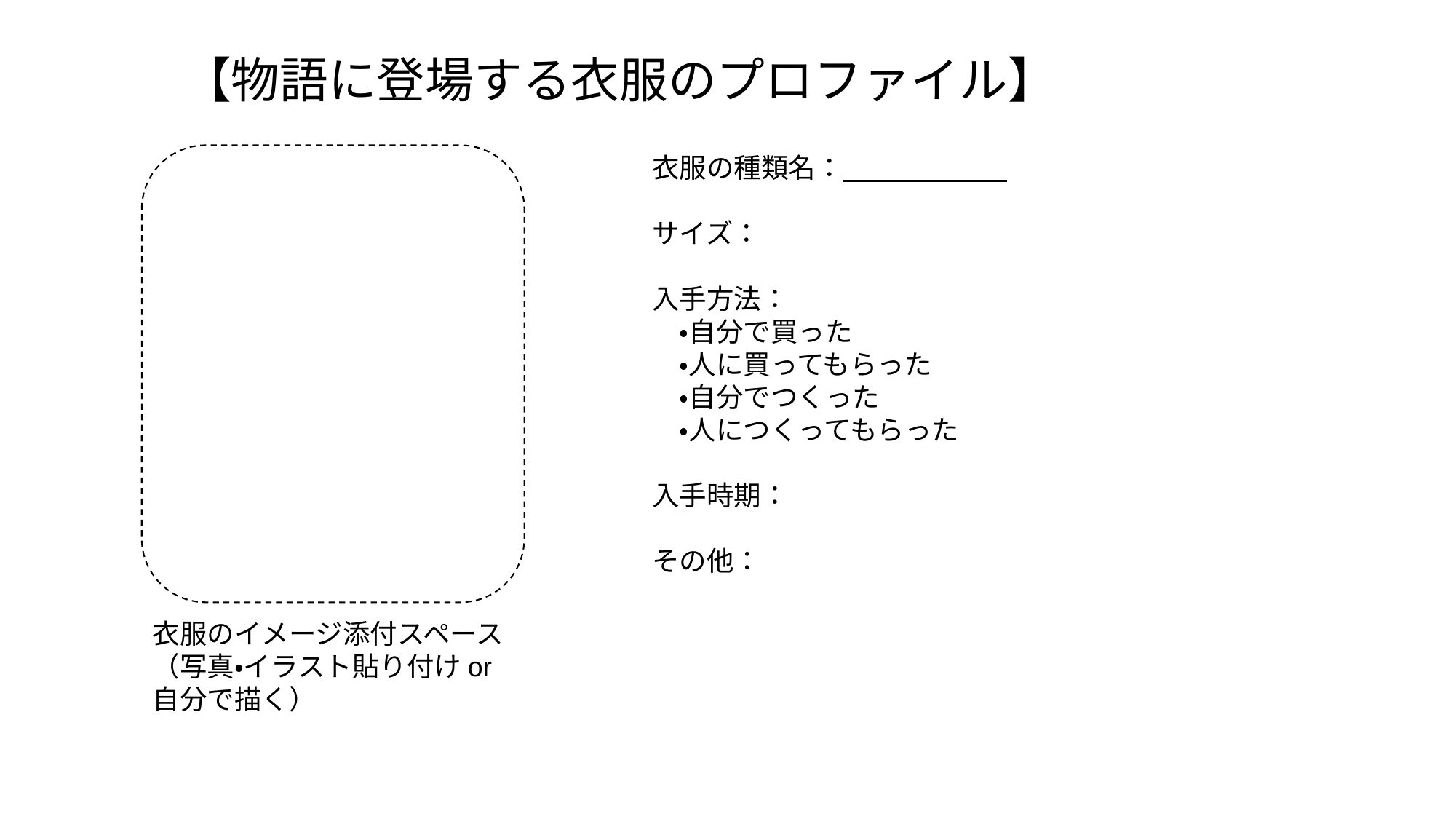

【物語に登場する衣服のプロファイル】

衣服の種類名：

サイズ：

入手方法：
　・自分で買った
　・人に買ってもらった
　・自分でつくった
　・人につくってもらった

入手時期：

その他：

衣服のイメージ添付スペース
（写真・イラスト貼り付けor 自分で描く）